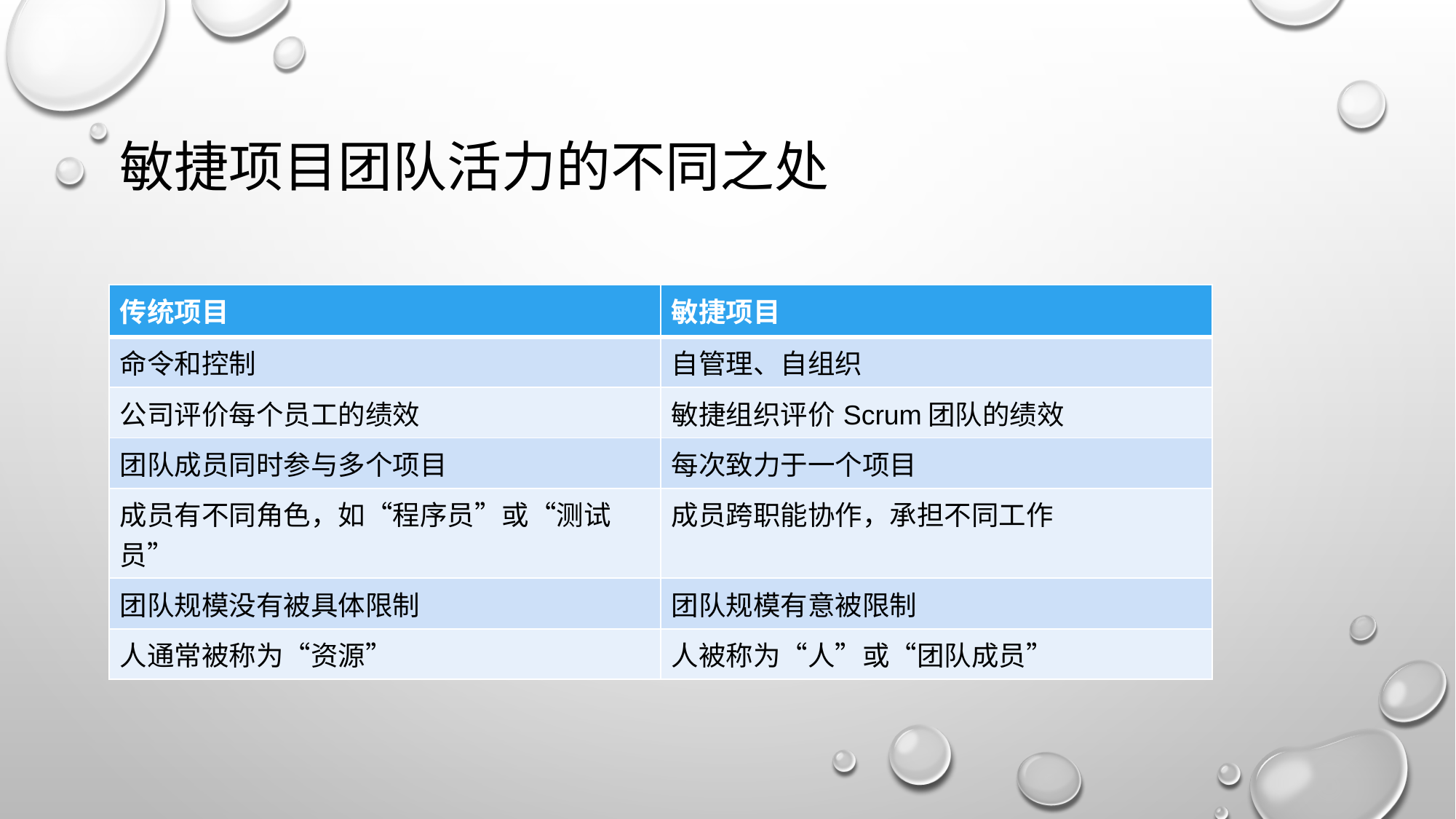

# 敏捷项目团队活力的不同之处
| 传统项目 | 敏捷项目 |
| --- | --- |
| 命令和控制 | 自管理、自组织 |
| 公司评价每个员工的绩效 | 敏捷组织评价Scrum团队的绩效 |
| 团队成员同时参与多个项目 | 每次致力于一个项目 |
| 成员有不同角色，如“程序员”或“测试员” | 成员跨职能协作，承担不同工作 |
| 团队规模没有被具体限制 | 团队规模有意被限制 |
| 人通常被称为“资源” | 人被称为“人”或“团队成员” |